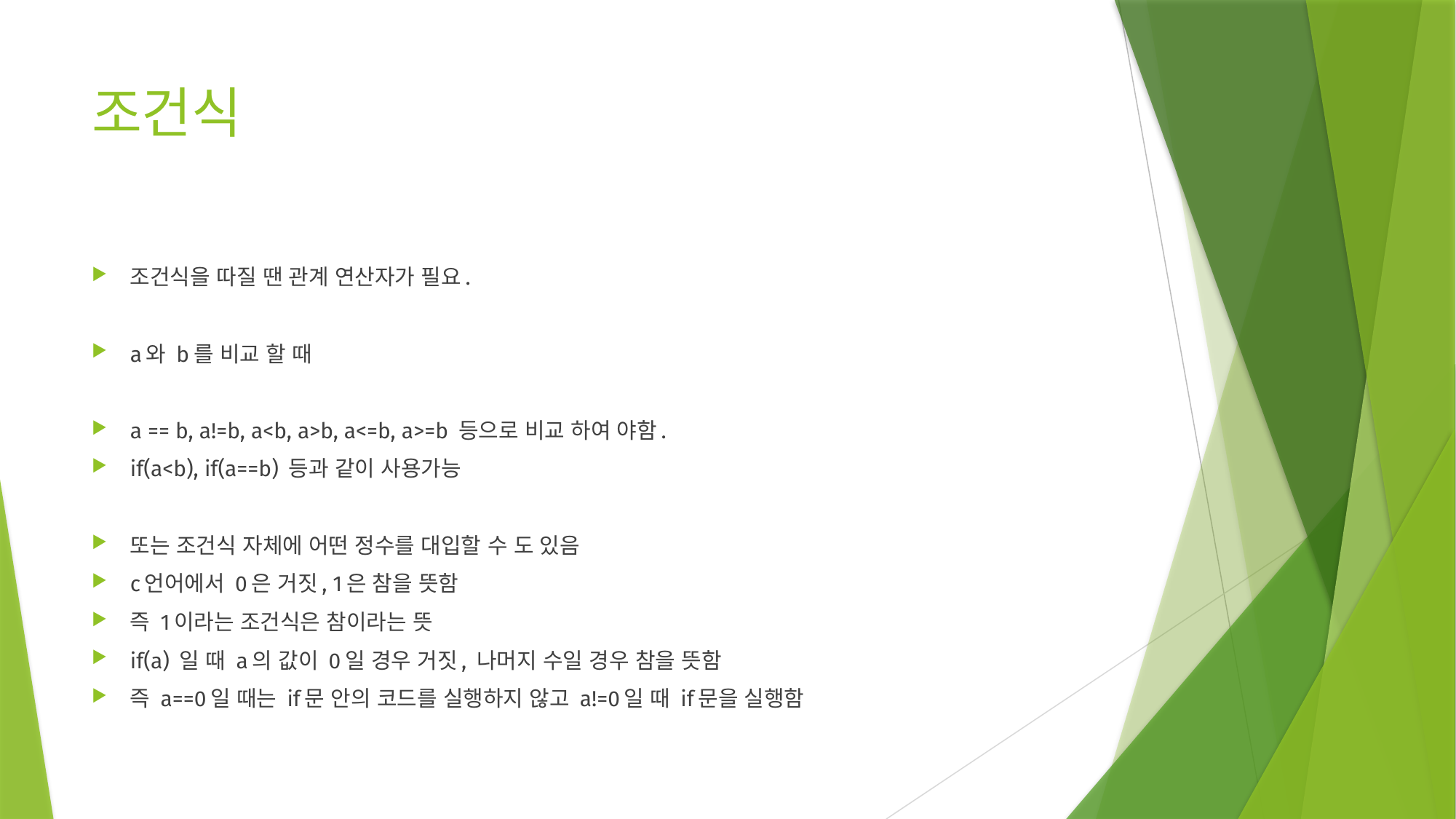

# 조건식
조건식을 따질 땐 관계 연산자가 필요.

a와 b를 비교 할 때

a == b, a!=b, a<b, a>b, a<=b, a>=b 등으로 비교 하여 야함.
if(a<b), if(a==b) 등과 같이 사용가능

또는 조건식 자체에 어떤 정수를 대입할 수 도 있음
c언어에서 0은 거짓, 1은 참을 뜻함
즉 1이라는 조건식은 참이라는 뜻
if(a) 일 때 a의 값이 0일 경우 거짓, 나머지 수일 경우 참을 뜻함
즉 a==0일 때는 if문 안의 코드를 실행하지 않고 a!=0일 때 if문을 실행함